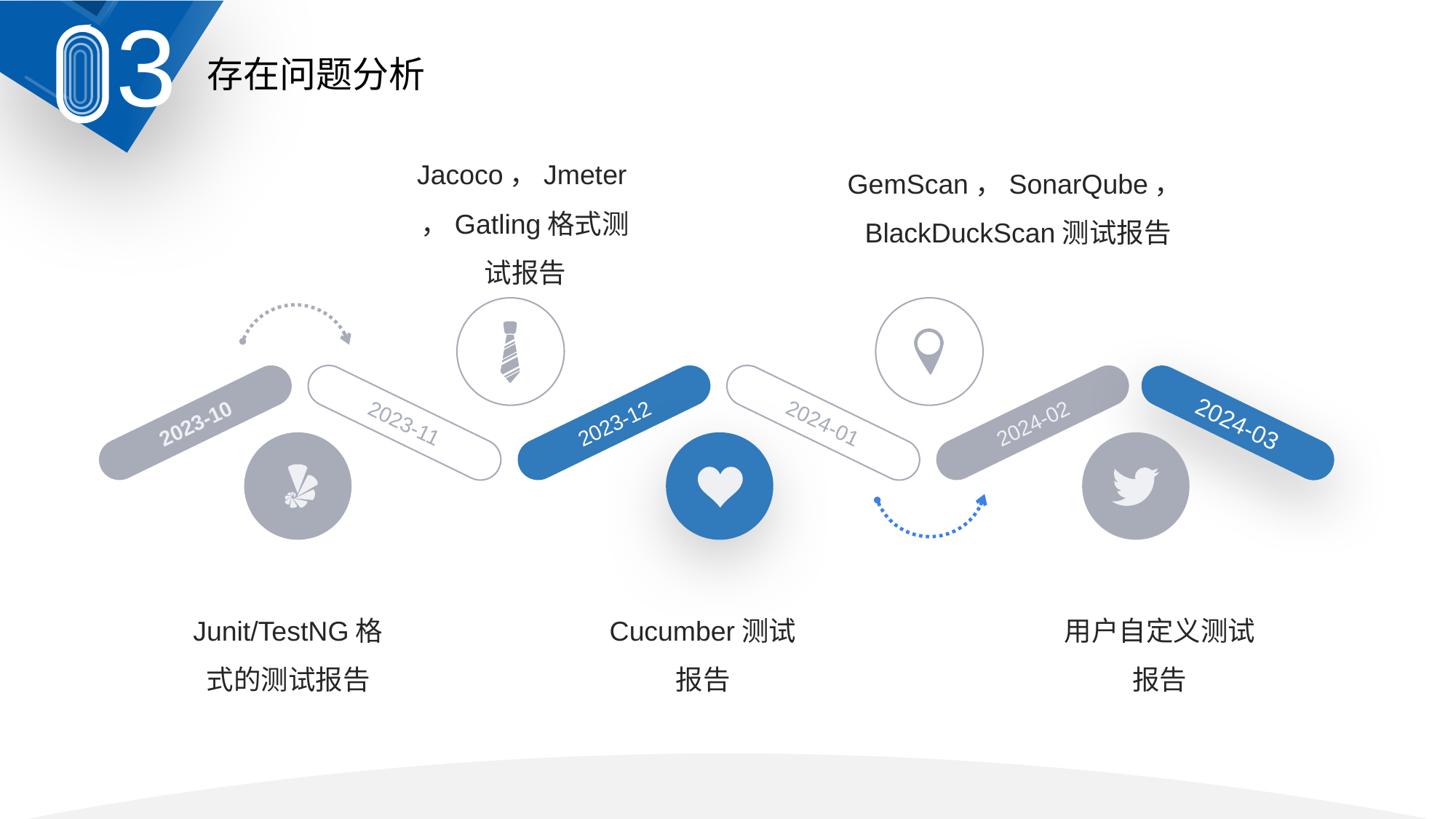

3

存在问题分析
Jacoco，Jmeter，Gatling格式测试报告
GemScan，SonarQube，BlackDuckScan测试报告

2023-10
2023-11
2023-12
2024-01
2024-02
2024-03

Junit/TestNG格式的测试报告
Cucumber测试报告
用户自定义测试报告